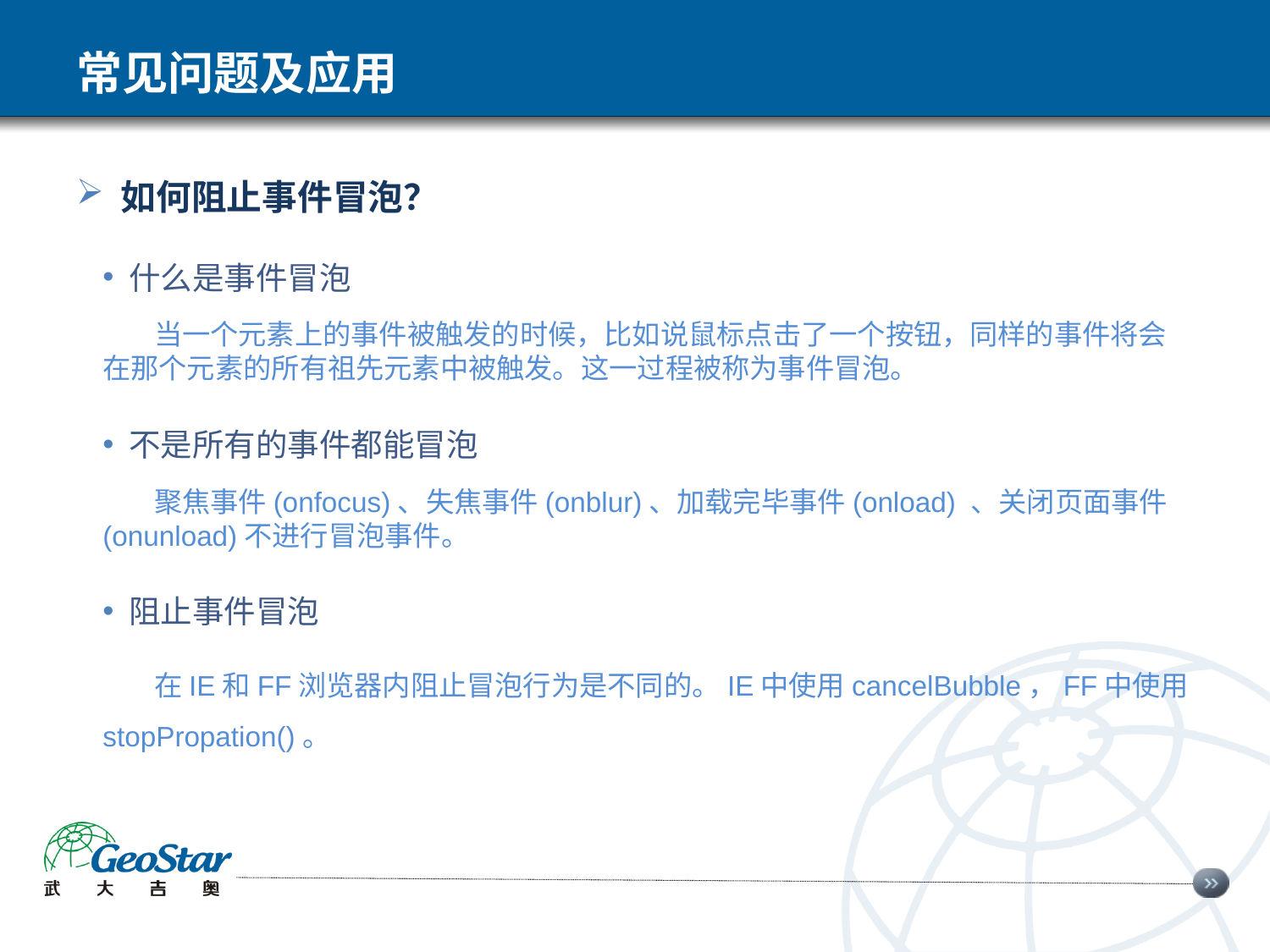

# 常见问题及应用
 如何阻止事件冒泡？
什么是事件冒泡
       当一个元素上的事件被触发的时候，比如说鼠标点击了一个按钮，同样的事件将会在那个元素的所有祖先元素中被触发。这一过程被称为事件冒泡。
不是所有的事件都能冒泡
       聚焦事件(onfocus)、失焦事件(onblur)、加载完毕事件(onload) 、关闭页面事件(onunload)不进行冒泡事件。
阻止事件冒泡
       在IE和FF浏览器内阻止冒泡行为是不同的。IE中使用cancelBubble，FF中使用stopPropation()。